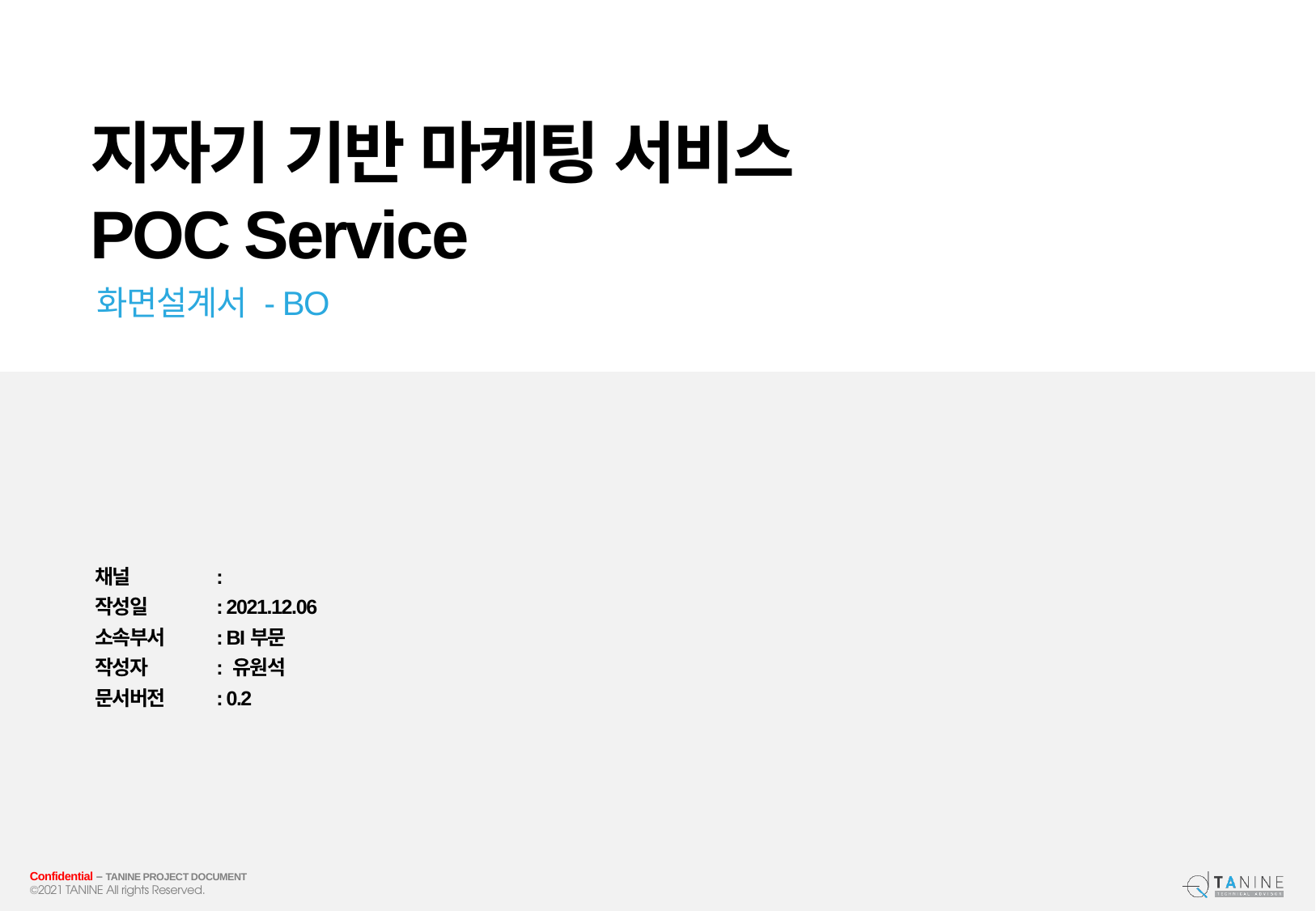

지자기 기반 마케팅 서비스
POC Service
화면설계서 - BO
채널	:
작성일	: 2021.12.06
소속부서	: BI부문
작성자	: 유원석
문서버전	: 0.2